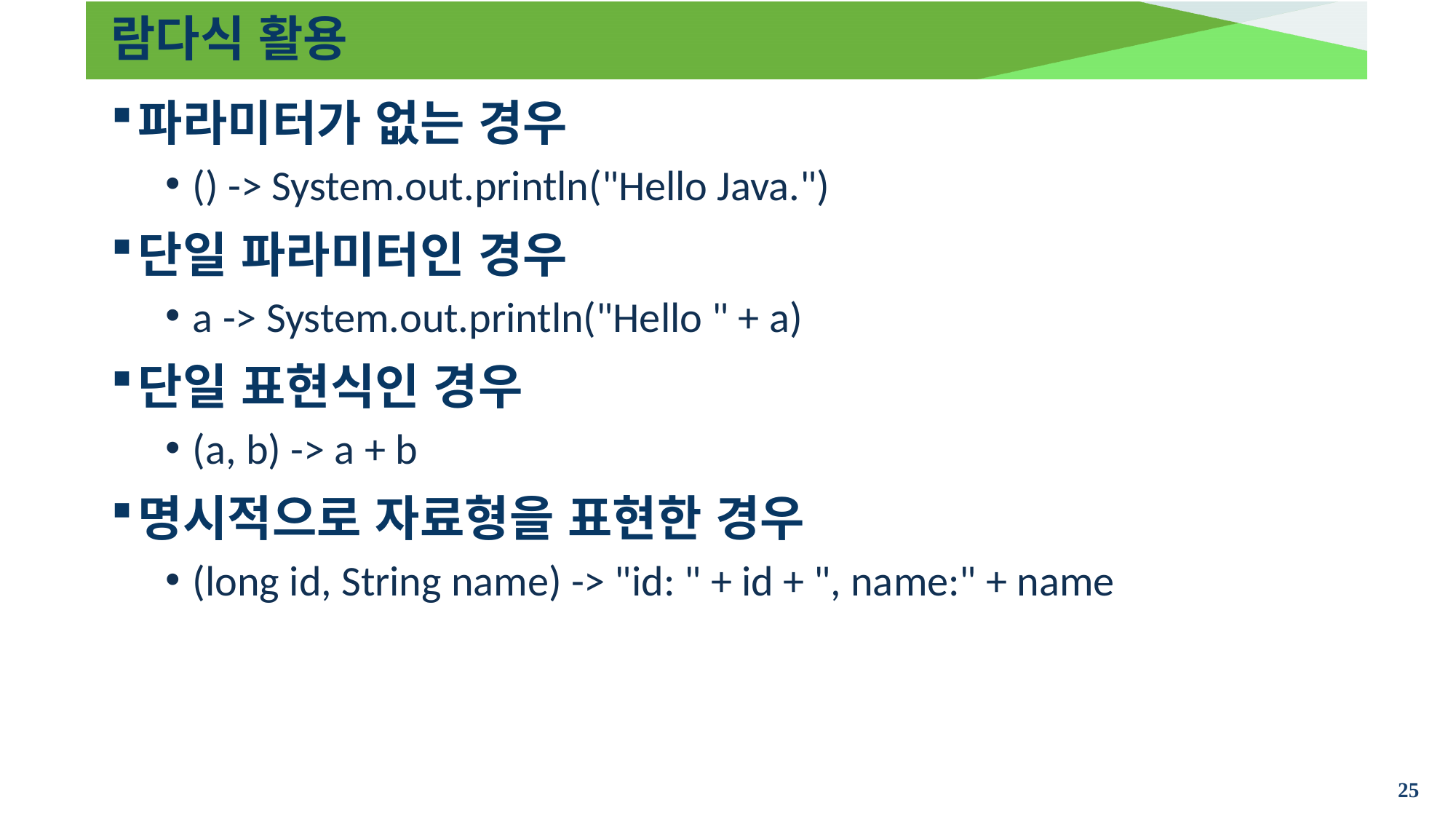

# 람다식 활용
파라미터가 없는 경우
() -> System.out.println("Hello Java.")
단일 파라미터인 경우
a -> System.out.println("Hello " + a)
단일 표현식인 경우
(a, b) -> a + b
명시적으로 자료형을 표현한 경우
(long id, String name) -> "id: " + id + ", name:" + name

25